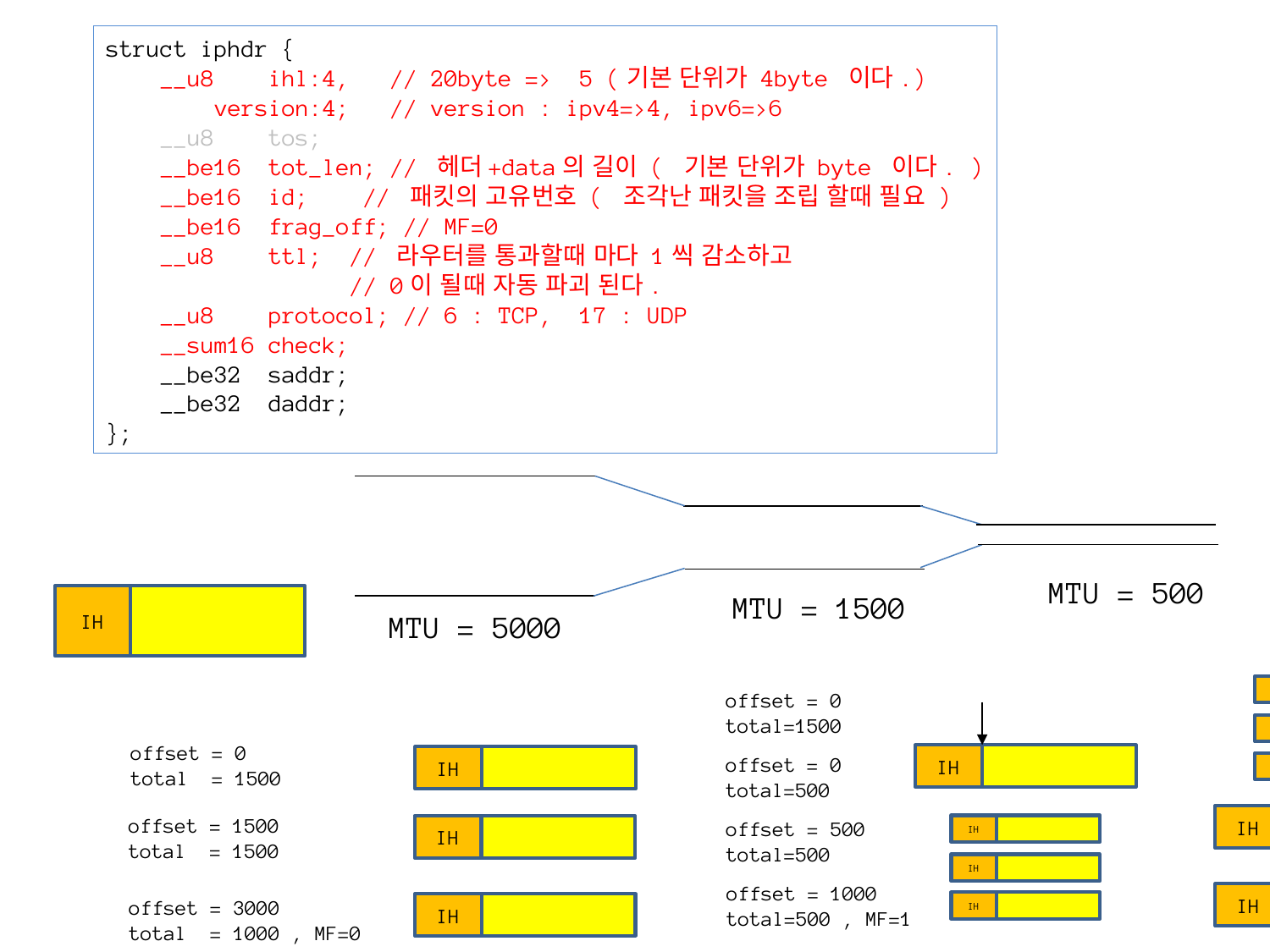

struct iphdr {
    __u8    ihl:4,   // 20byte =>  5 (기본 단위가 4byte 이다.)
        version:4;   // version : ipv4=>4, ipv6=>6
    __u8    tos;
    __be16  tot_len; // 헤더+data의 길이 ( 기본 단위가 byte 이다. )
    __be16  id;    // 패킷의 고유번호 ( 조각난 패킷을 조립 할때 필요 )
    __be16  frag_off; // MF=0
    __u8    ttl;  // 라우터를 통과할때 마다 1씩 감소하고
                  // 0이 될때 자동 파괴 된다.
    __u8    protocol; // 6 : TCP,  17 : UDP
    __sum16 check;
    __be32  saddr;
    __be32  daddr;
};
MTU = 500
MTU = 1500
IH

MTU = 5000
IH

offset = 0
total=1500
IH

offset = 0
total  = 1500
IH

offset = 0
total=500
IH

IH

offset = 1500
total  = 1500
IH

offset = 500
total=500
IH

IH

IH

offset = 1000
total=500 , MF=1
IH

offset = 3000
total  = 1000 , MF=0
IH

IH